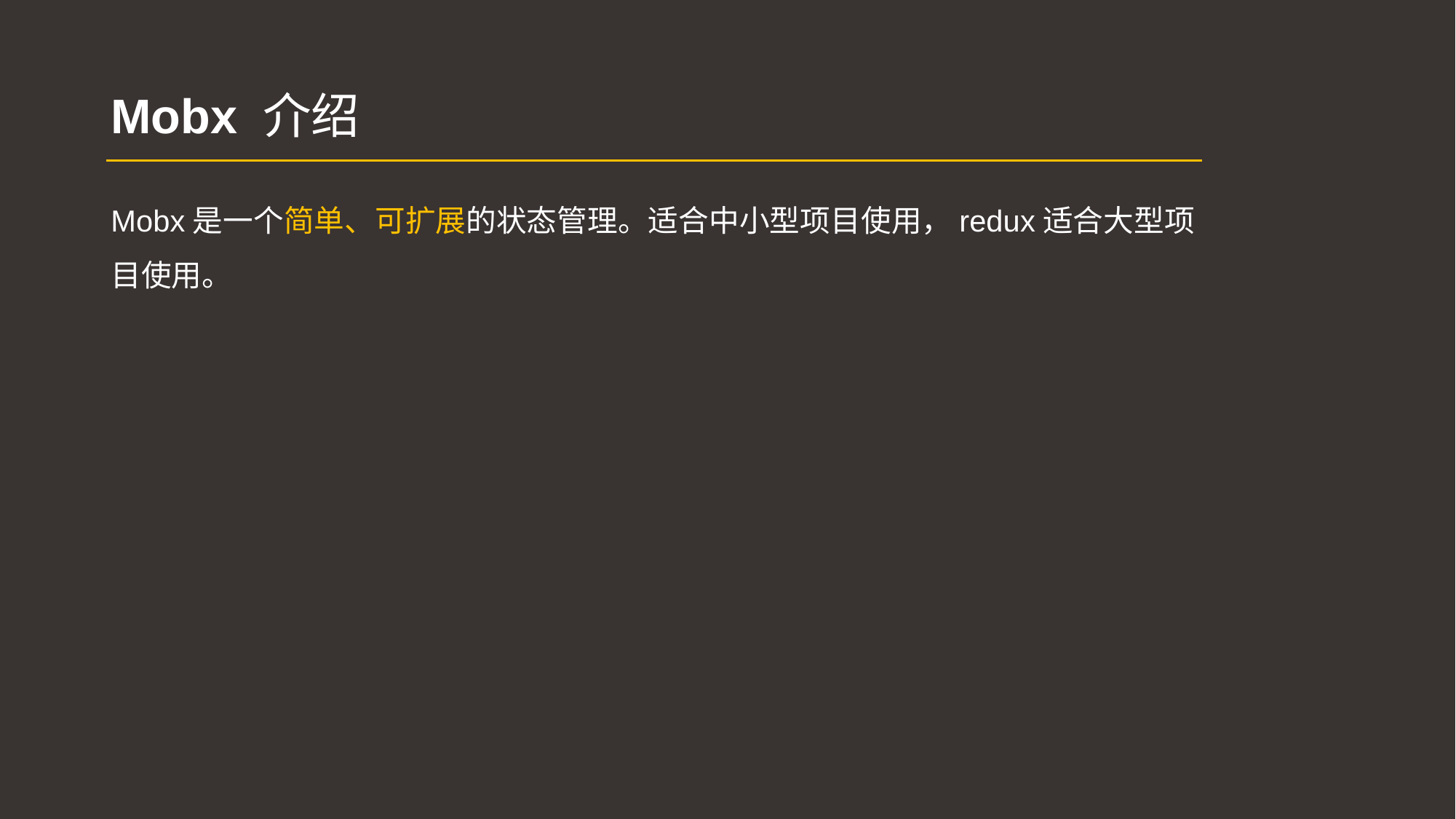

# Mobx 介绍
Mobx是一个简单、可扩展的状态管理。适合中小型项目使用，redux适合大型项目使用。